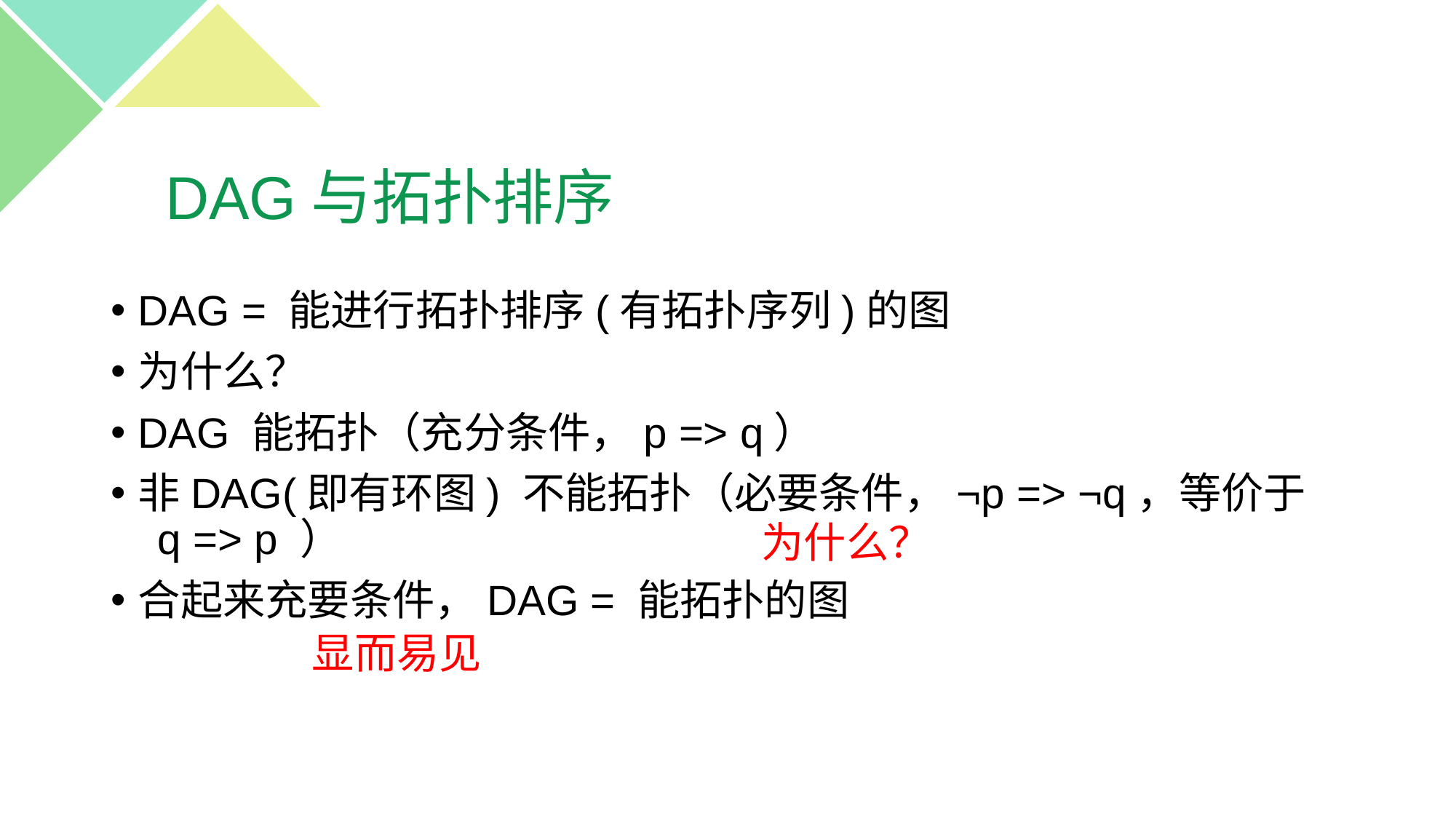

# DAG与拓扑排序

DAG = 能进行拓扑排序(有拓扑序列)的图
为什么？
DAG 能拓扑（充分条件，p => q）
非DAG(即有环图) 不能拓扑（必要条件，¬p => ¬q，等价于      q => p ）
合起来充要条件，DAG = 能拓扑的图

为什么？
显而易见